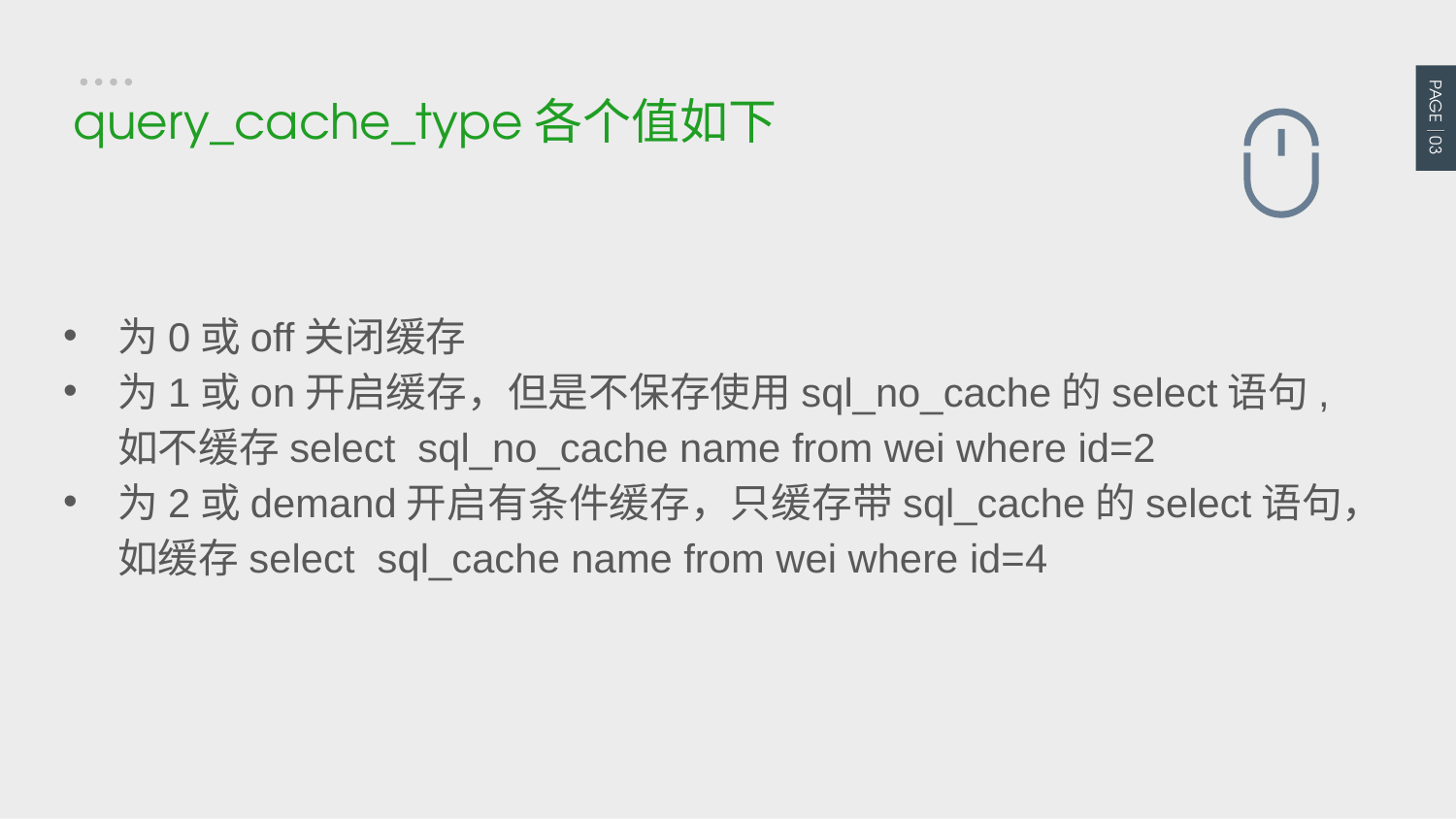

PAGE   03
query_cache_type各个值如下

为0或off关闭缓存
为1或on开启缓存，但是不保存使用sql_no_cache的select语句,如不缓存select  sql_no_cache name from wei where id=2
为2或demand开启有条件缓存，只缓存带sql_cache的select语句，如缓存select  sql_cache name from wei where id=4